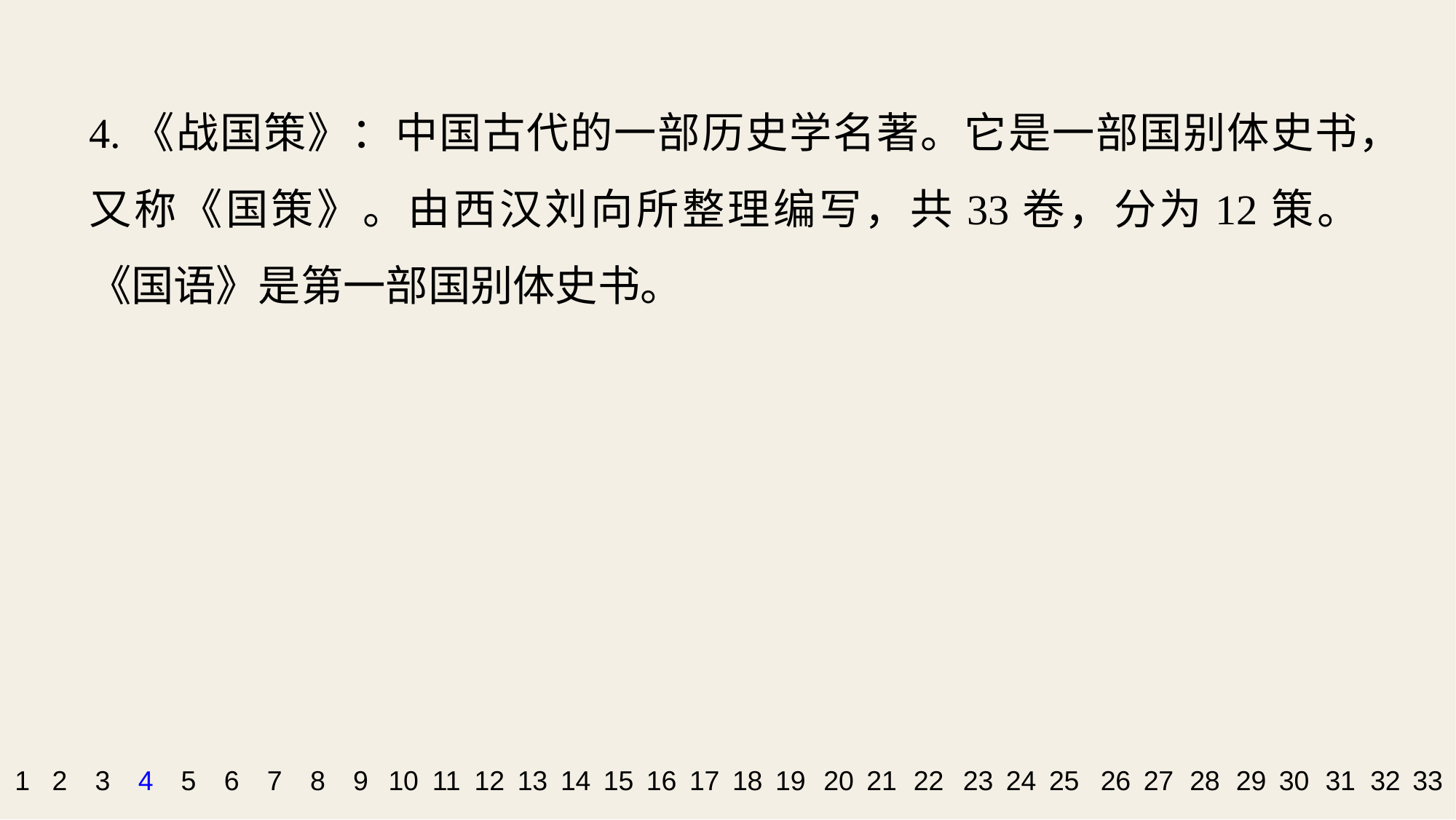

4.《战国策》：中国古代的一部历史学名著。它是一部国别体史书，又称《国策》。由西汉刘向所整理编写，共33卷，分为12策。《国语》是第一部国别体史书。
1
2
3
4
5
6
7
8
9
10
11
12
13
14
15
16
17
18
19
20
21
22
23
24
25
26
27
28
29
30
31
32
33